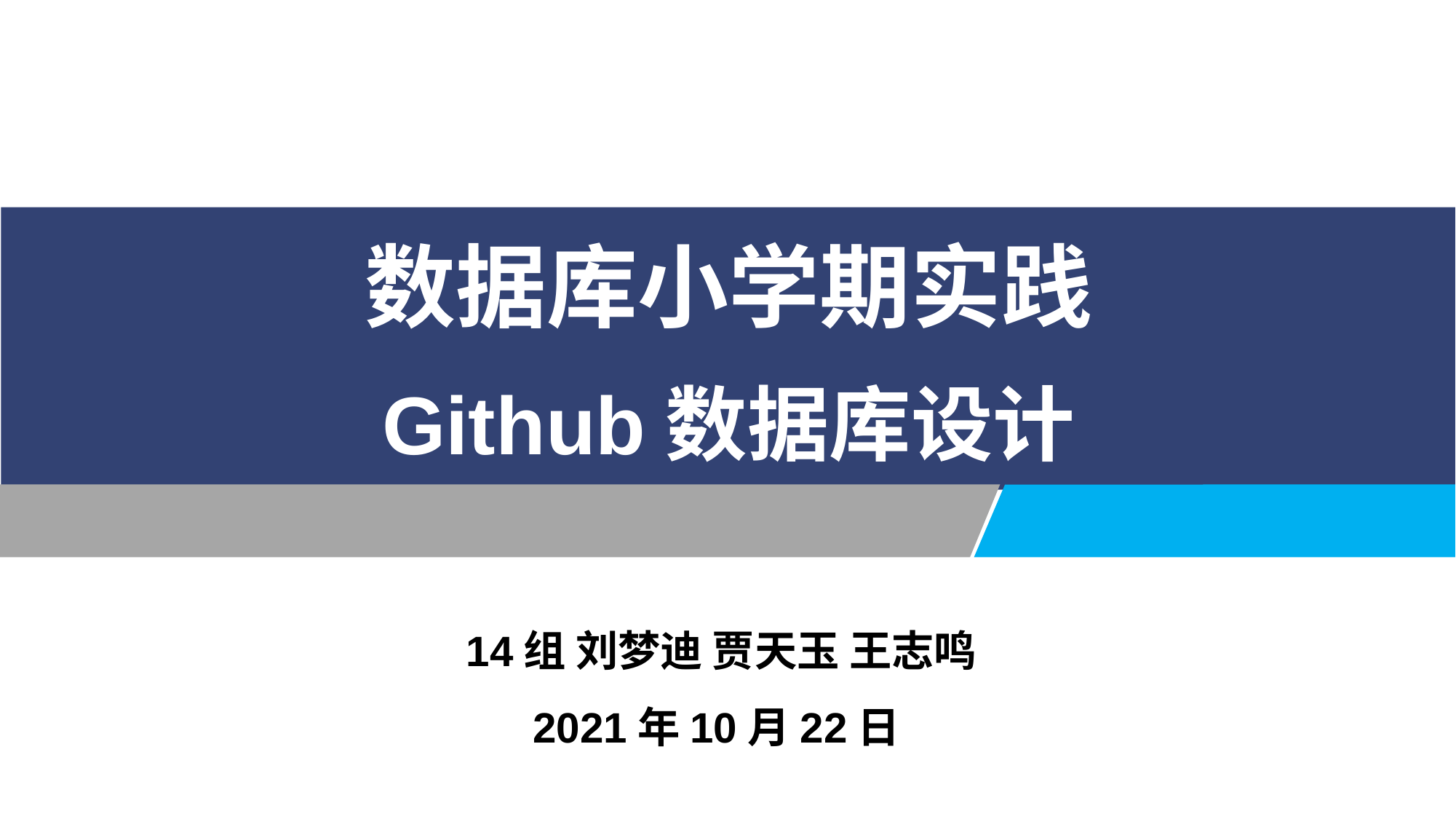

数据库小学期实践
Github数据库设计

14组 刘梦迪 贾天玉 王志鸣
2021年10月22日